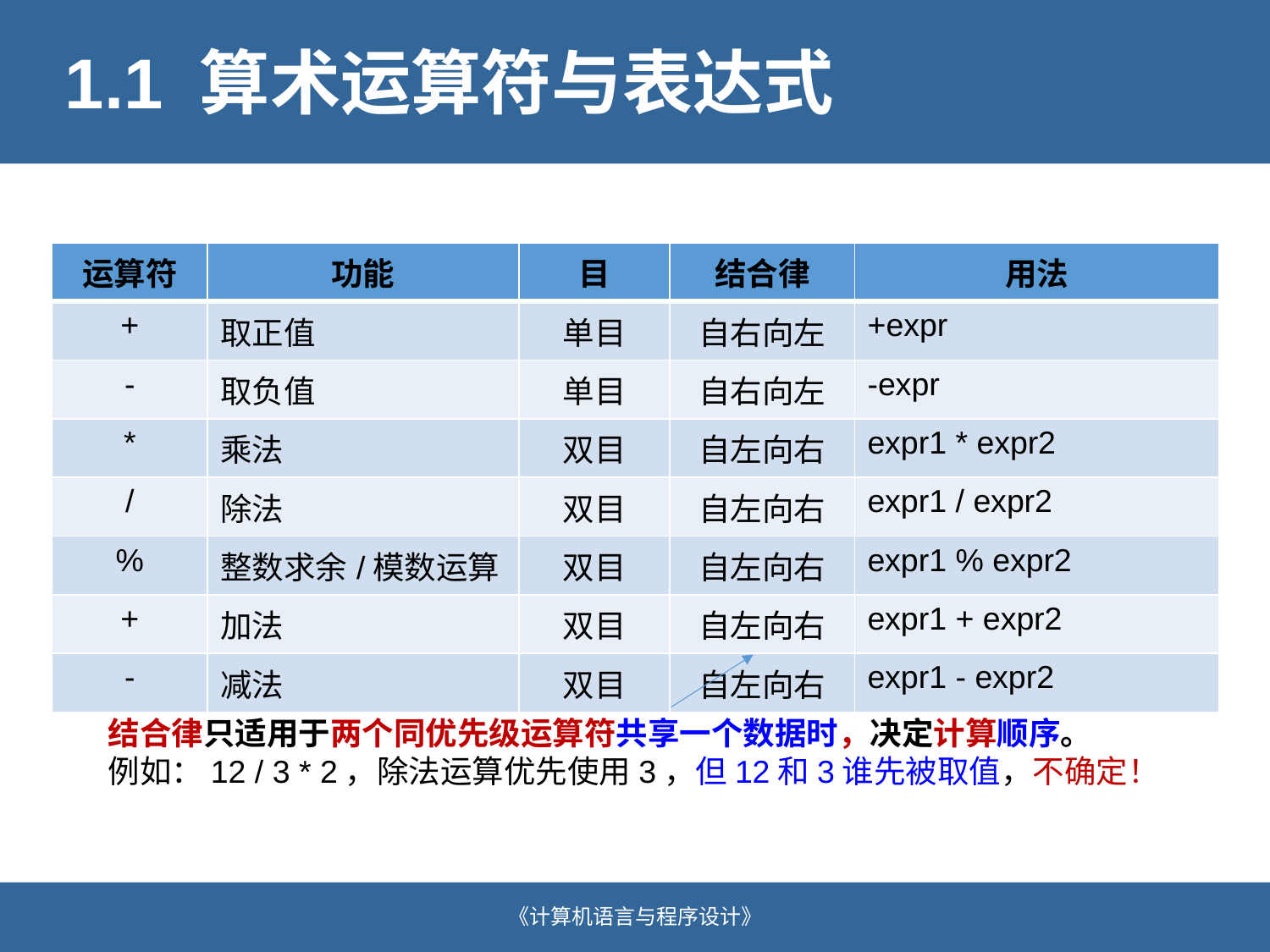

# 1.1 算术运算符与表达式
| 运算符 | 功能 | 目 | 结合律 | 用法 |
| --- | --- | --- | --- | --- |
| + | 取正值 | 单目 | 自右向左 | +expr |
| - | 取负值 | 单目 | 自右向左 | -expr |
| \* | 乘法 | 双目 | 自左向右 | expr1 \* expr2 |
| / | 除法 | 双目 | 自左向右 | expr1 / expr2 |
| % | 整数求余/模数运算 | 双目 | 自左向右 | expr1 % expr2 |
| + | 加法 | 双目 | 自左向右 | expr1 + expr2 |
| - | 减法 | 双目 | 自左向右 | expr1 - expr2 |
结合律只适用于两个同优先级运算符共享一个数据时，决定计算顺序。
例如：12 / 3 * 2，除法运算优先使用3，但12和3谁先被取值，不确定！

《计算机语言与程序设计》
9